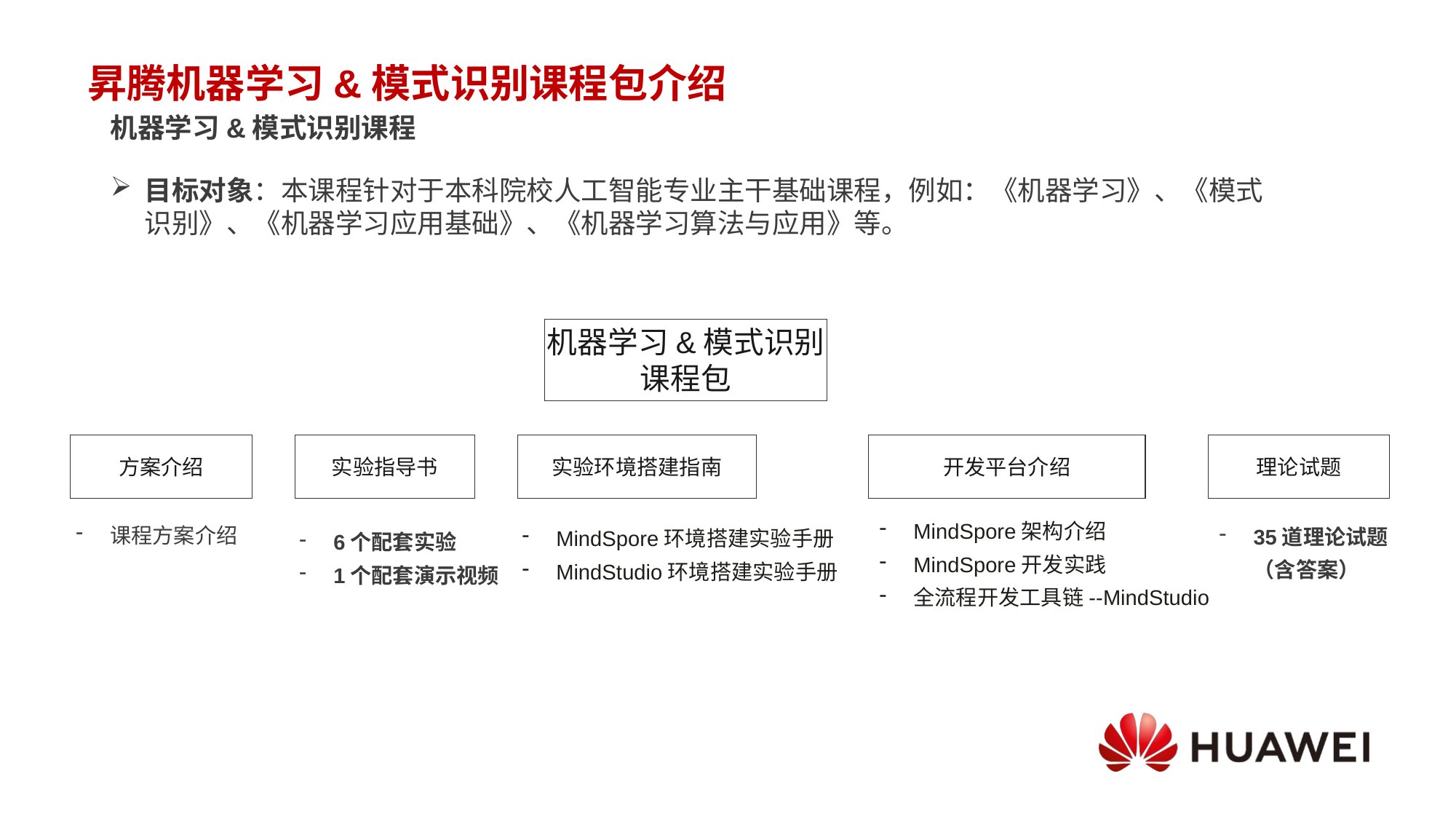

# 昇腾机器学习&模式识别课程包介绍
机器学习&模式识别课程
目标对象：本课程针对于本科院校人工智能专业主干基础课程，例如：《机器学习》、《模式识别》、《机器学习应用基础》、《机器学习算法与应用》等。
机器学习&模式识别课程包
方案介绍
实验指导书
实验环境搭建指南
开发平台介绍
理论试题
MindSpore架构介绍
MindSpore开发实践
全流程开发工具链--MindStudio
课程方案介绍
35道理论试题（含答案）
MindSpore环境搭建实验手册
MindStudio环境搭建实验手册
6个配套实验
1个配套演示视频